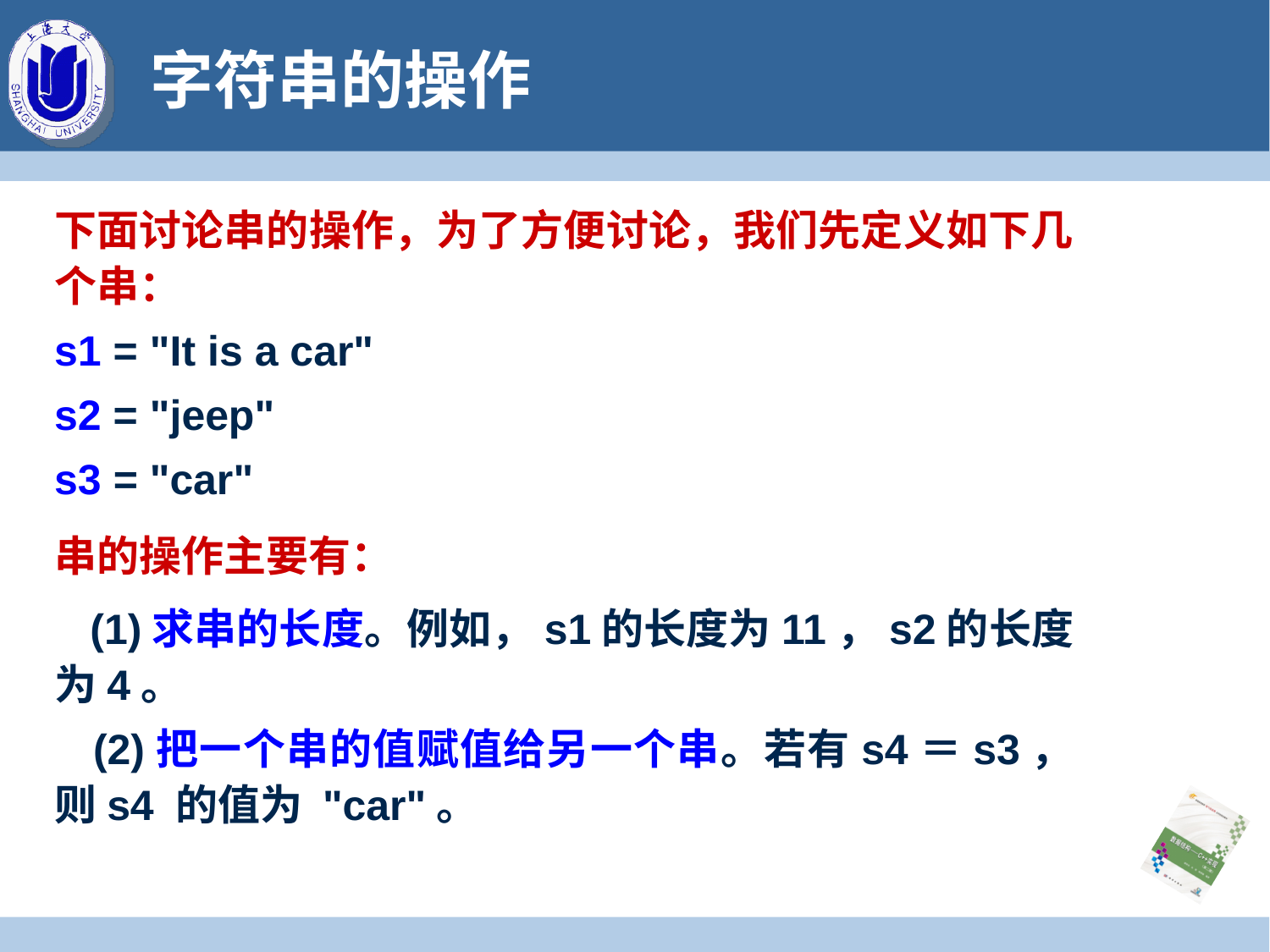

# 字符串的操作
下面讨论串的操作，为了方便讨论，我们先定义如下几个串：
s1 = "It is a car"
s2 = "jeep"
s3 = "car"
串的操作主要有：
   (1)求串的长度。例如，s1的长度为11，s2的长度为4。
   (2)把一个串的值赋值给另一个串。若有s4＝s3，则s4 的值为 "car"。